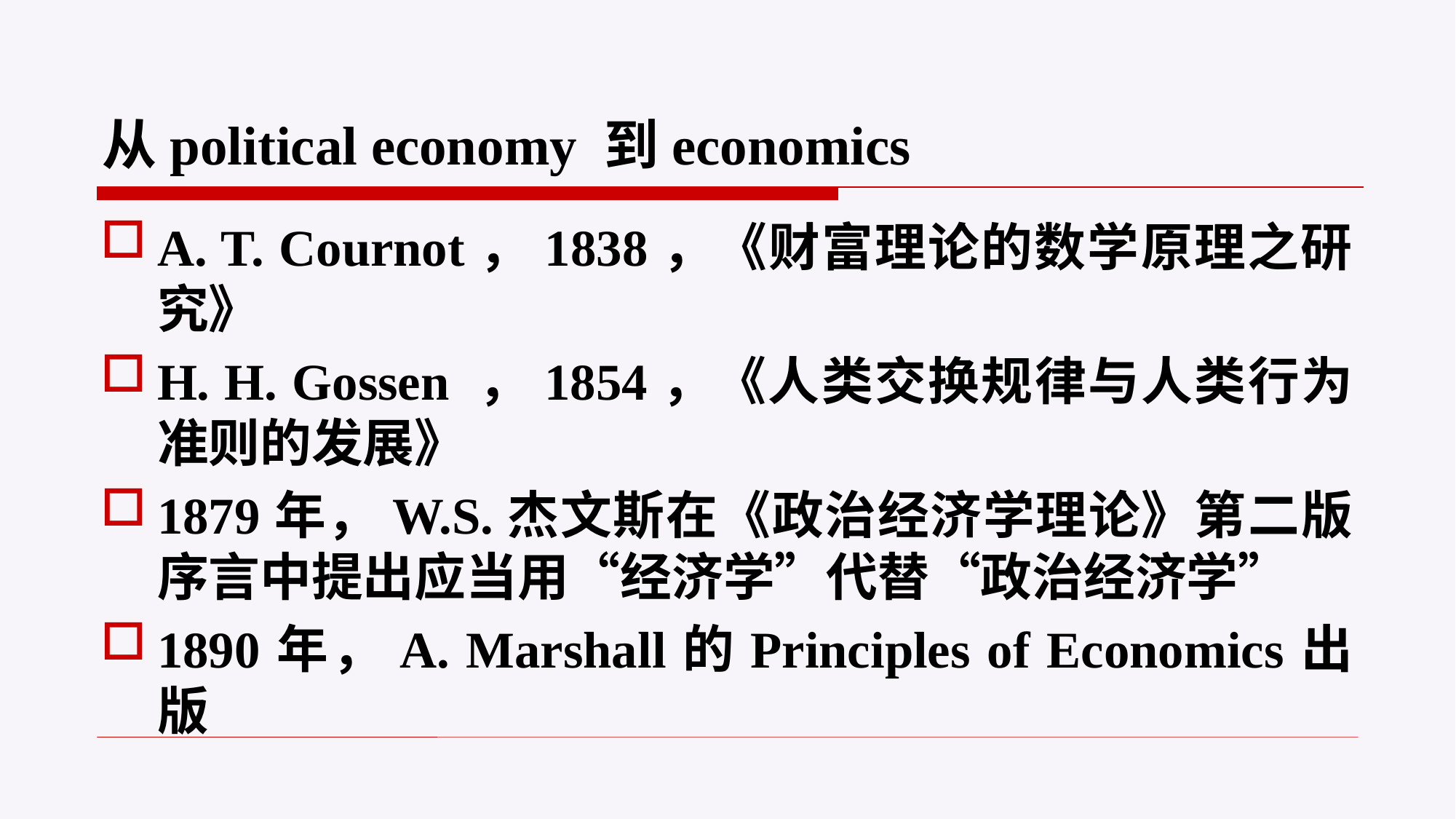

# 从political economy 到economics
A. T. Cournot，1838，《财富理论的数学原理之研究》
H. H. Gossen ，1854，《人类交换规律与人类行为准则的发展》
1879年，W.S.杰文斯在《政治经济学理论》第二版序言中提出应当用“经济学”代替“政治经济学”
1890年，A. Marshall的Principles of Economics出版